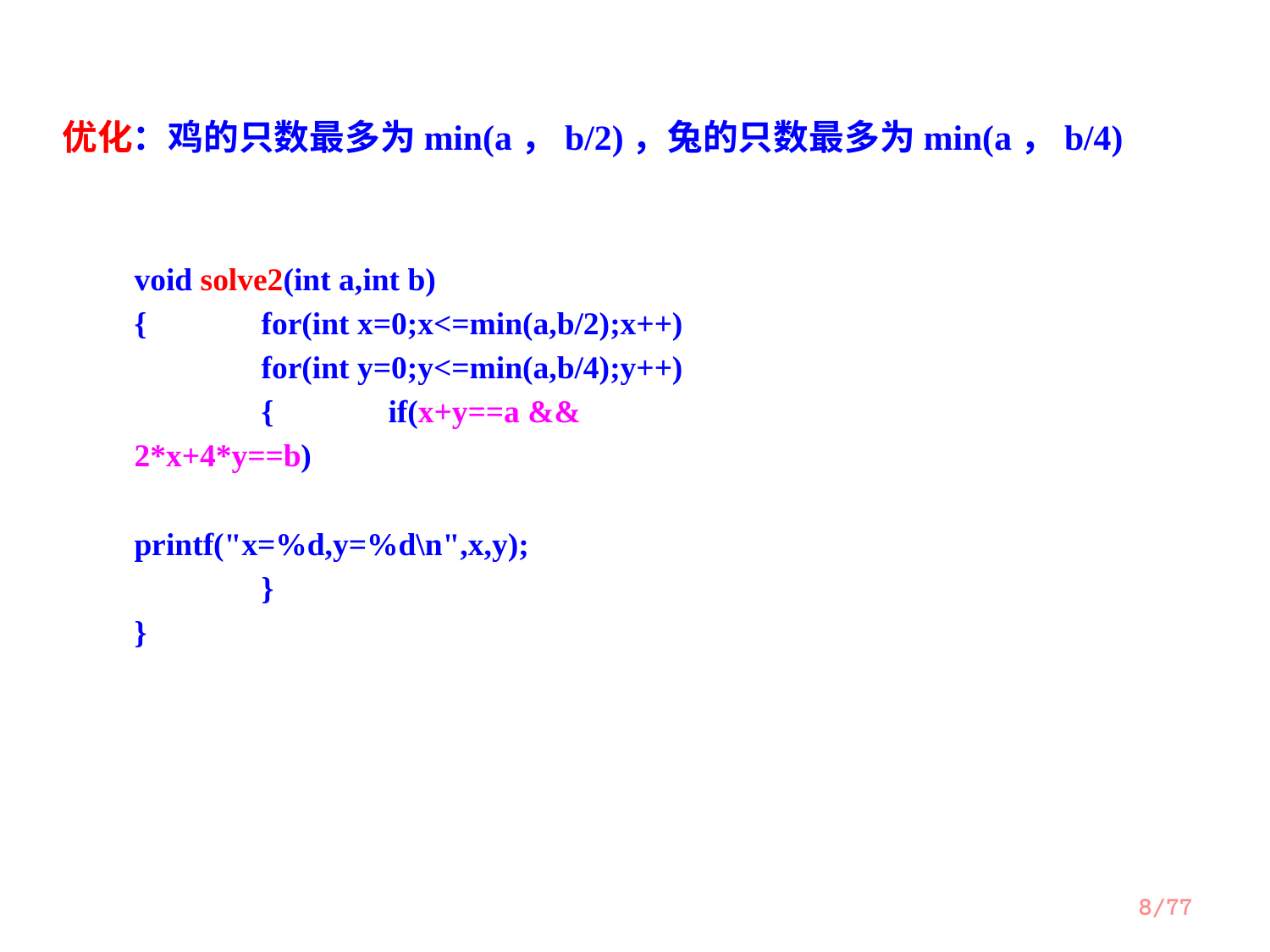

优化：鸡的只数最多为min(a，b/2)，兔的只数最多为min(a，b/4)
void solve2(int a,int b)
{   	for(int x=0;x<=min(a,b/2);x++)
        	for(int y=0;y<=min(a,b/4);y++)
        	{	if(x+y==a && 2*x+4*y==b)
				printf("x=%d,y=%d\n",x,y);
        	}
}
8/77